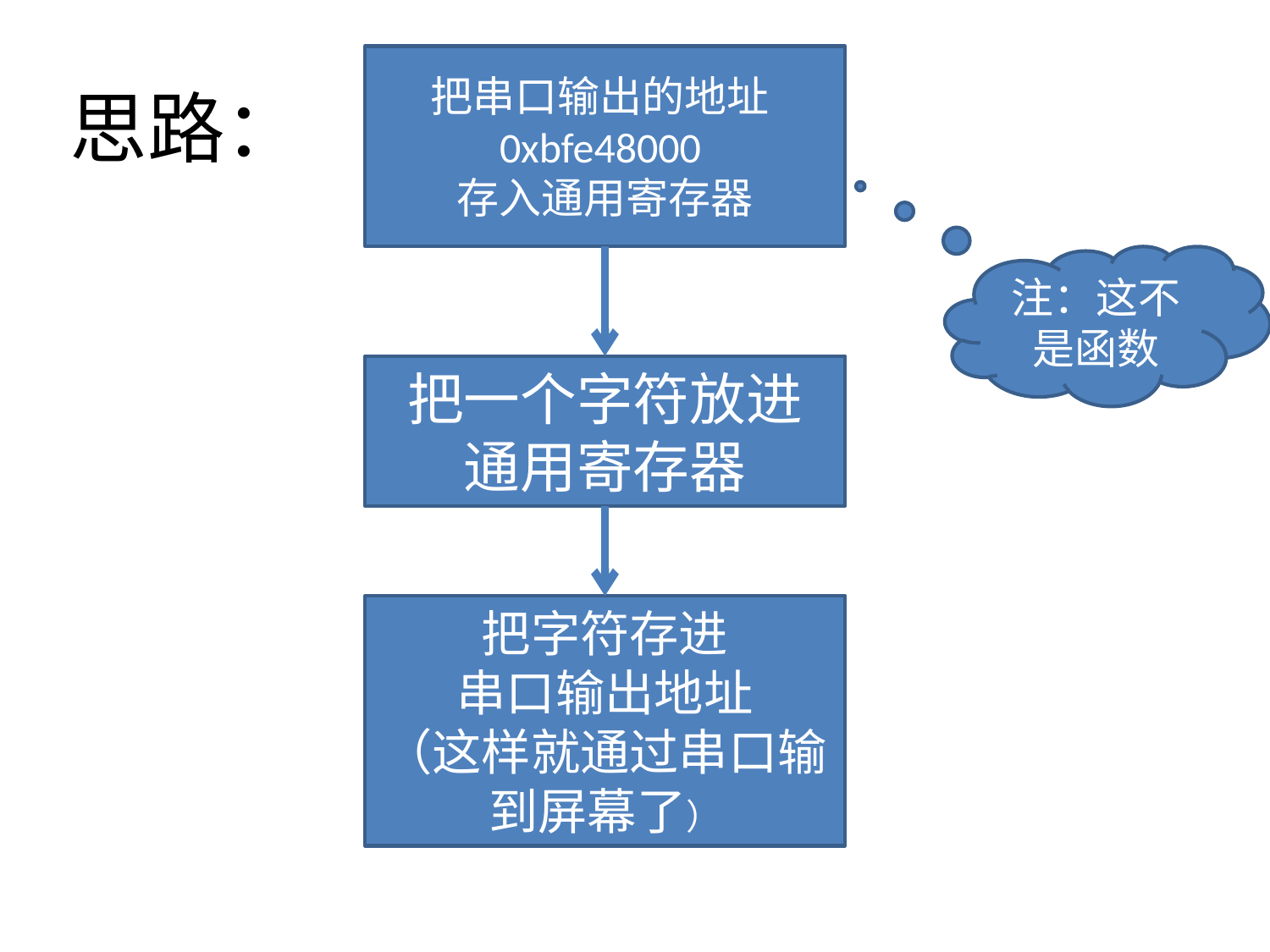

# 思路：
把串口输出的地址0xbfe48000
存入通用寄存器
注：这不是函数
把一个字符放进
通用寄存器
把字符存进
串口输出地址
（这样就通过串口输到屏幕了）